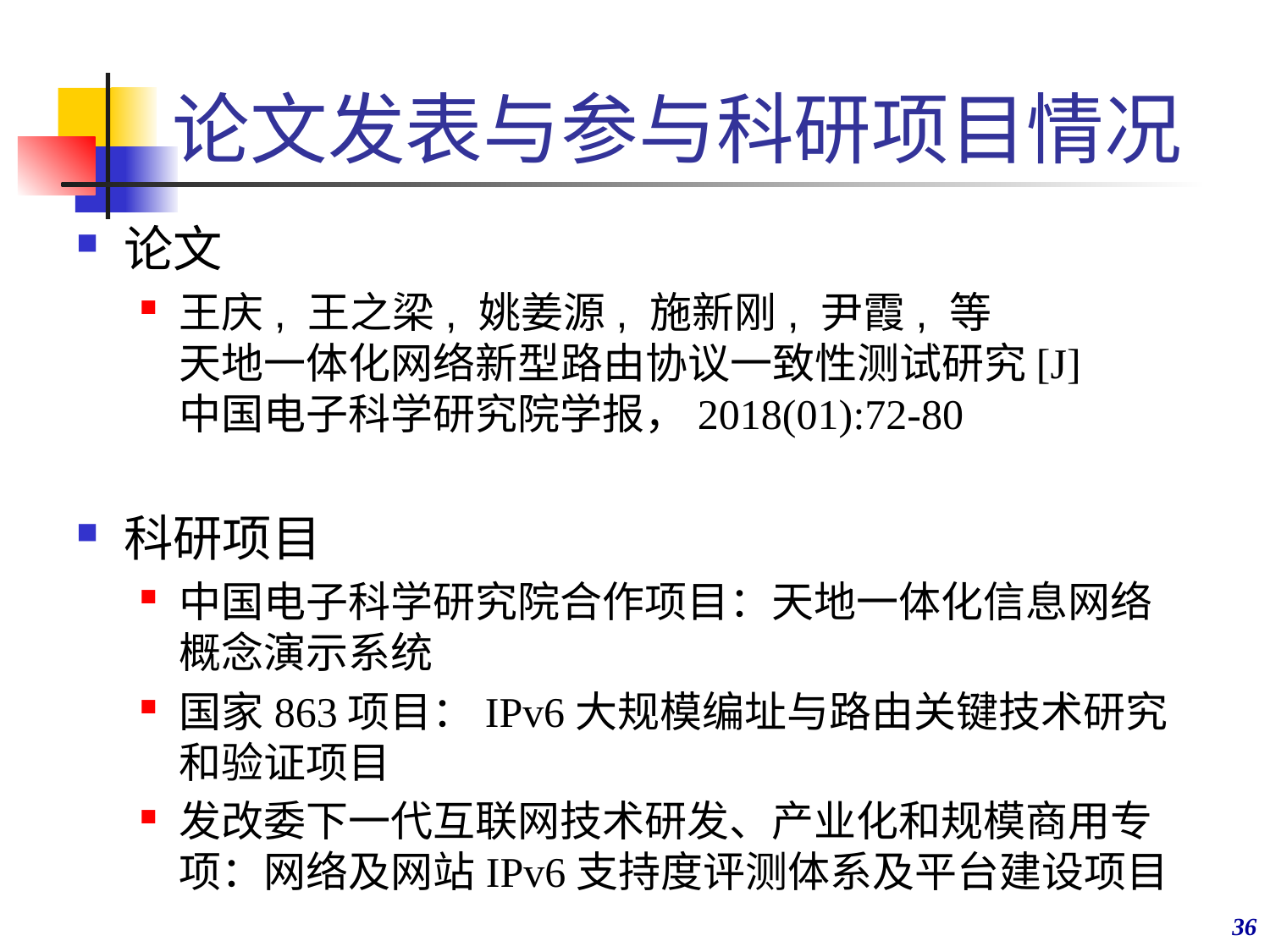

# 论文发表与参与科研项目情况
论文
王庆, 王之梁, 姚姜源, 施新刚, 尹霞, 等
天地一体化网络新型路由协议一致性测试研究[J]
中国电子科学研究院学报，2018(01):72-80

科研项目
中国电子科学研究院合作项目：天地一体化信息网络概念演示系统
国家863项目：IPv6大规模编址与路由关键技术研究和验证项目
发改委下一代互联网技术研发、产业化和规模商用专项：网络及网站IPv6支持度评测体系及平台建设项目
36